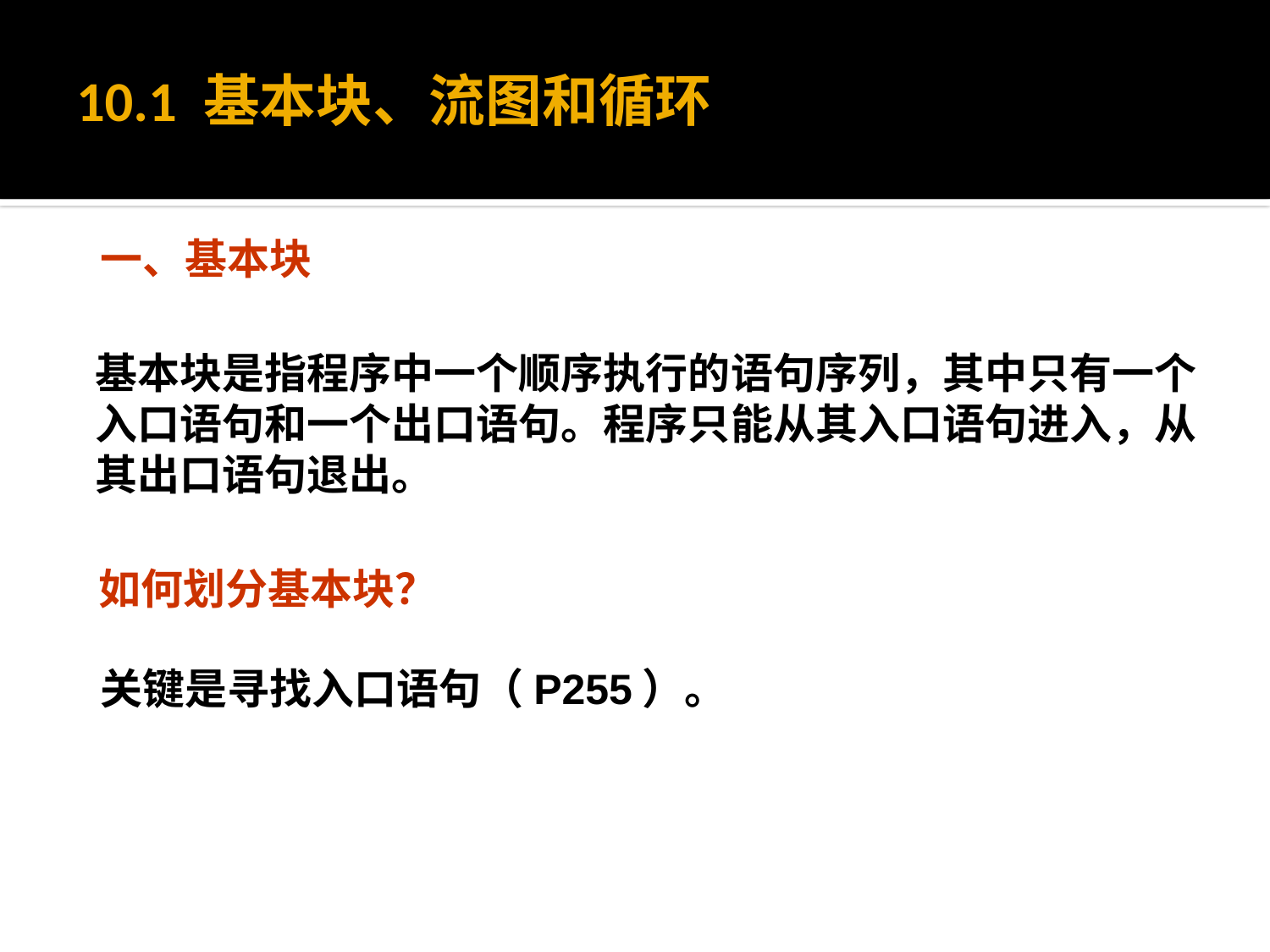

# 10.1 基本块、流图和循环
一、基本块
基本块是指程序中一个顺序执行的语句序列，其中只有一个入口语句和一个出口语句。程序只能从其入口语句进入，从其出口语句退出。
如何划分基本块？
关键是寻找入口语句（P255）。